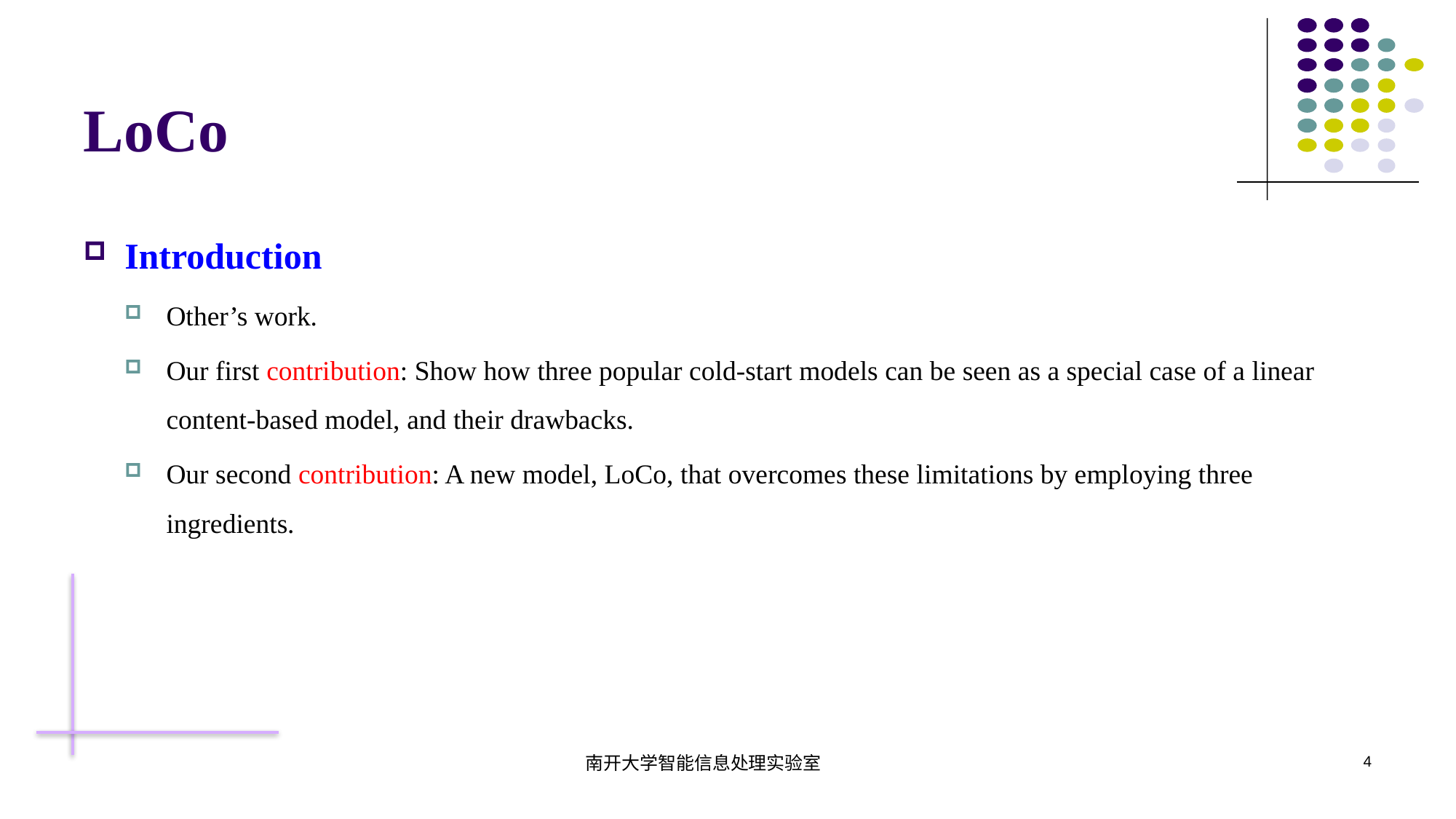

# LoCo
Introduction
Other’s work.
Our first contribution: Show how three popular cold-start models can be seen as a special case of a linear content-based model, and their drawbacks.
Our second contribution: A new model, LoCo, that overcomes these limitations by employing three ingredients.

南开大学智能信息处理实验室
4